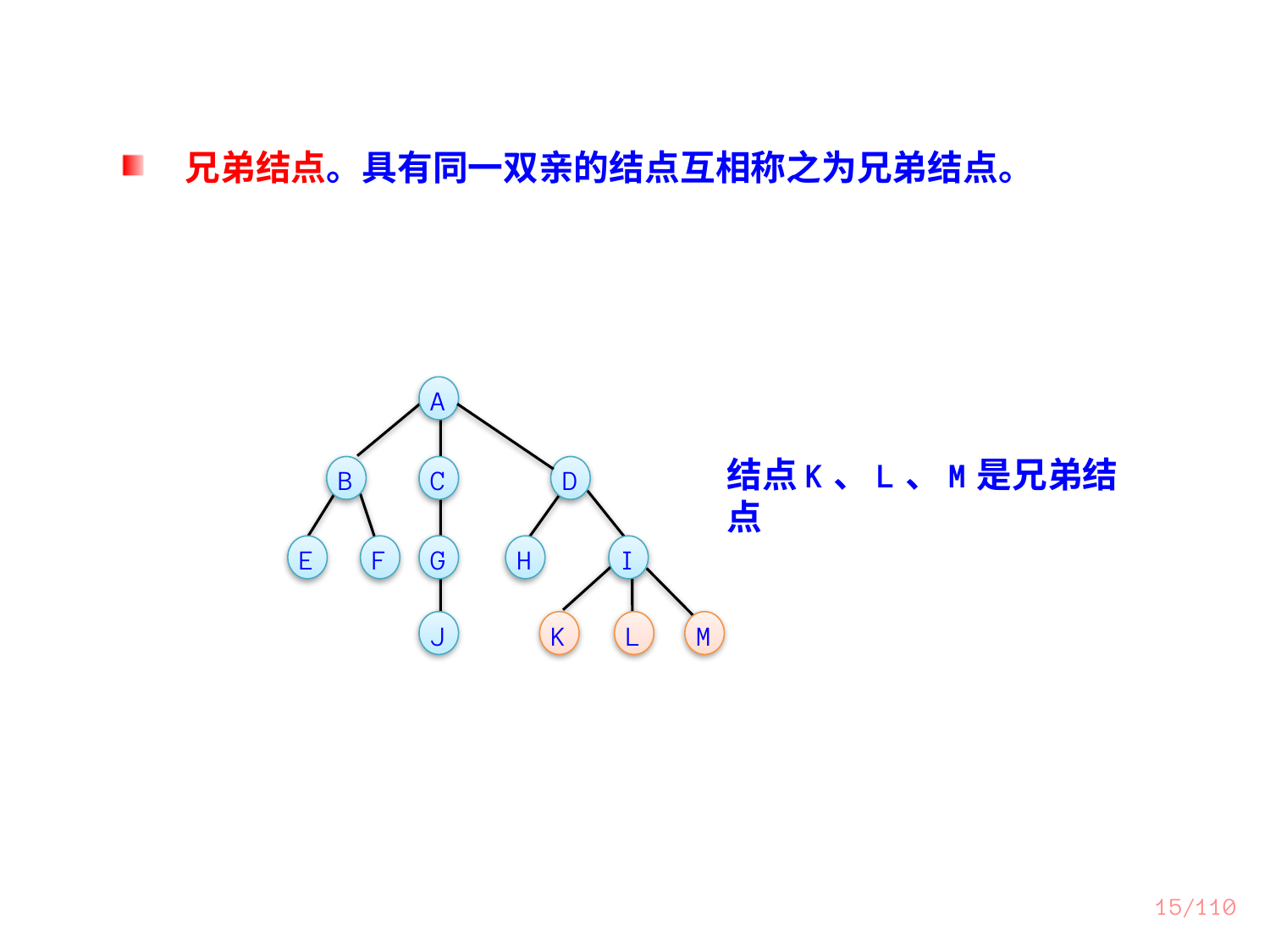

兄弟结点。具有同一双亲的结点互相称之为兄弟结点。
A

B
C
D

G
E
F
H
I

J
K
L
M
结点K、L、M是兄弟结点
15/110